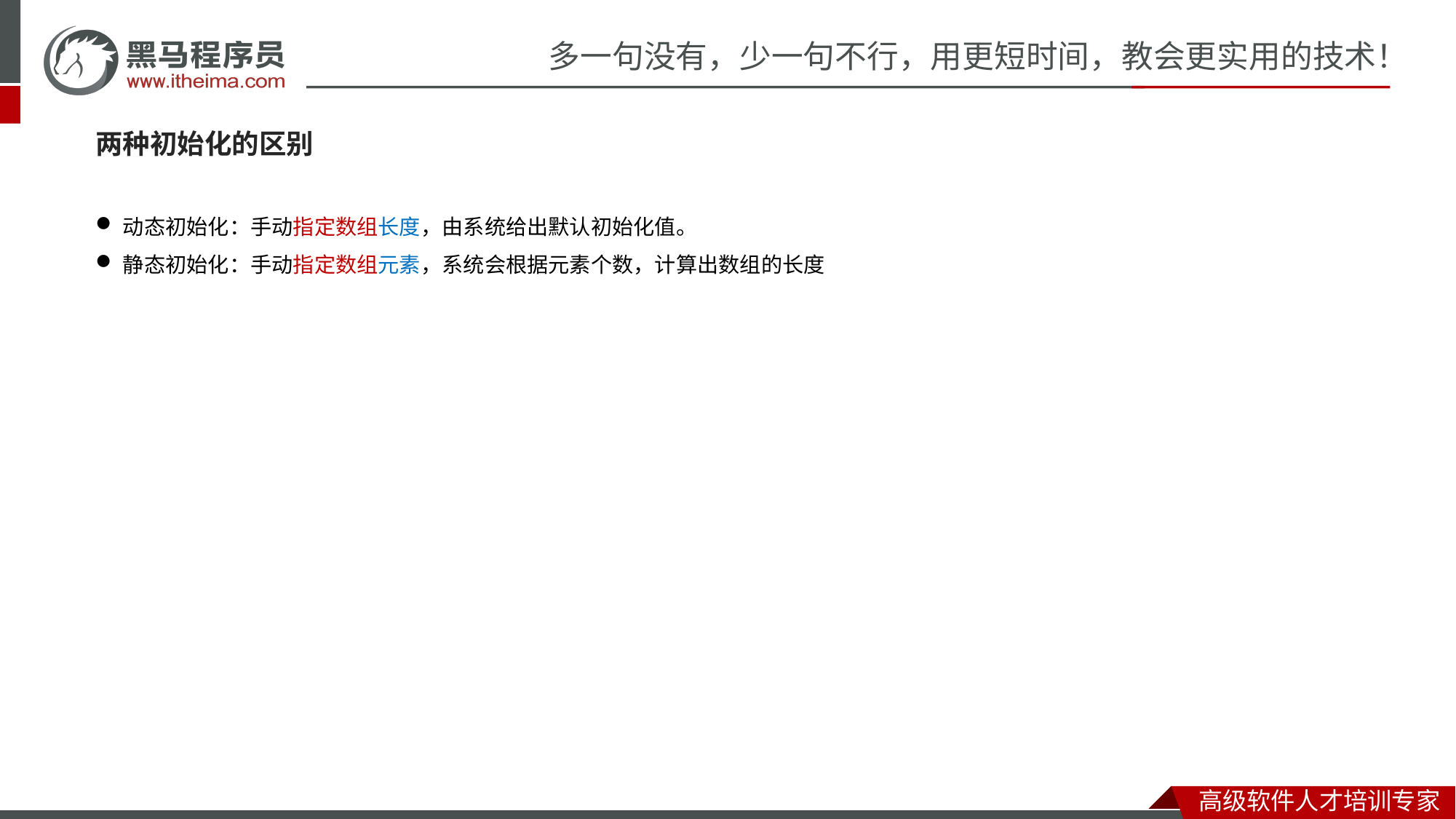

#
两种初始化的区别
动态初始化：手动指定数组长度，由系统给出默认初始化值。
静态初始化：手动指定数组元素，系统会根据元素个数，计算出数组的长度